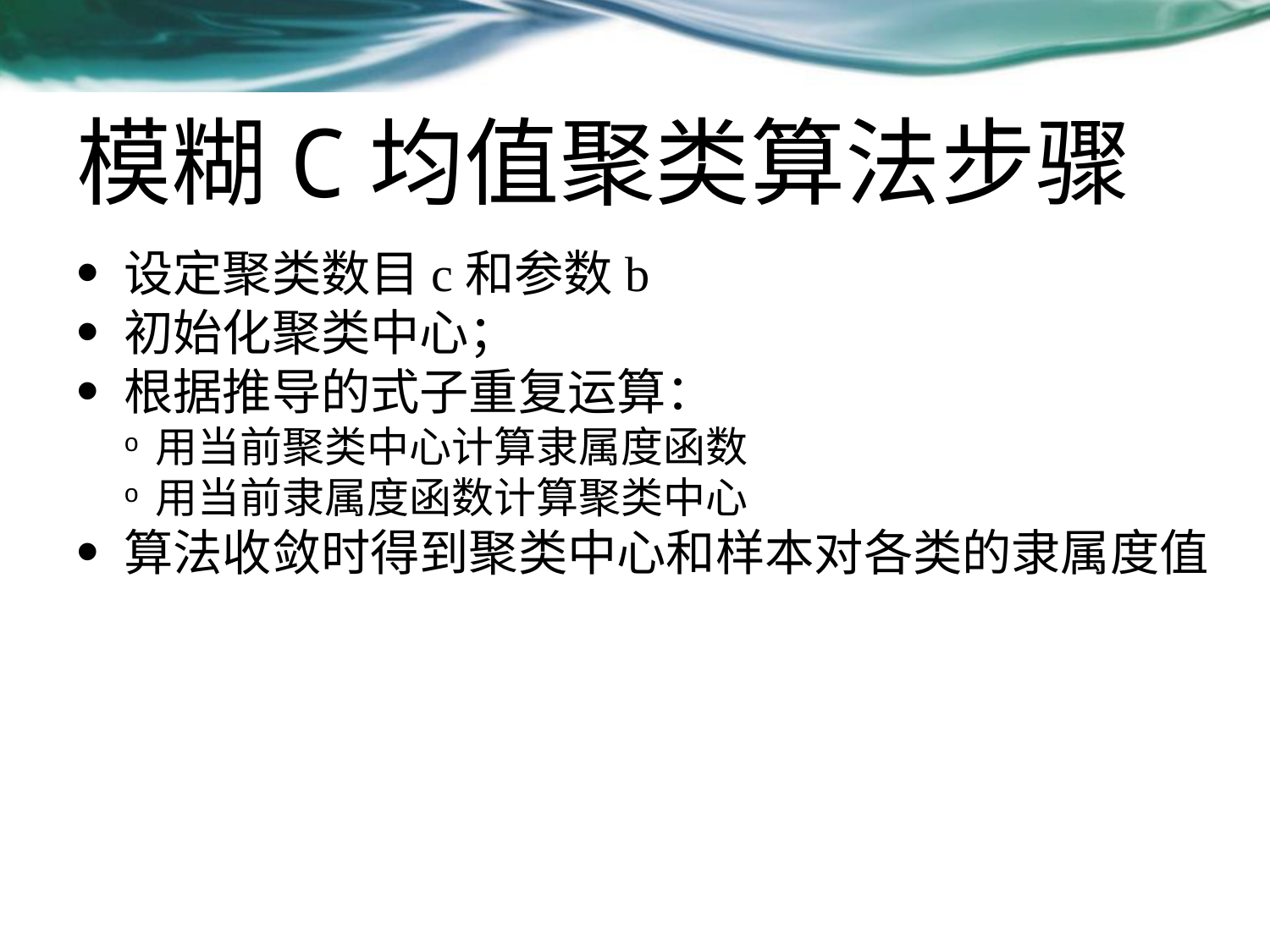

# 模糊C均值聚类算法步骤
设定聚类数目c和参数b
初始化聚类中心；
根据推导的式子重复运算：
用当前聚类中心计算隶属度函数
用当前隶属度函数计算聚类中心
算法收敛时得到聚类中心和样本对各类的隶属度值